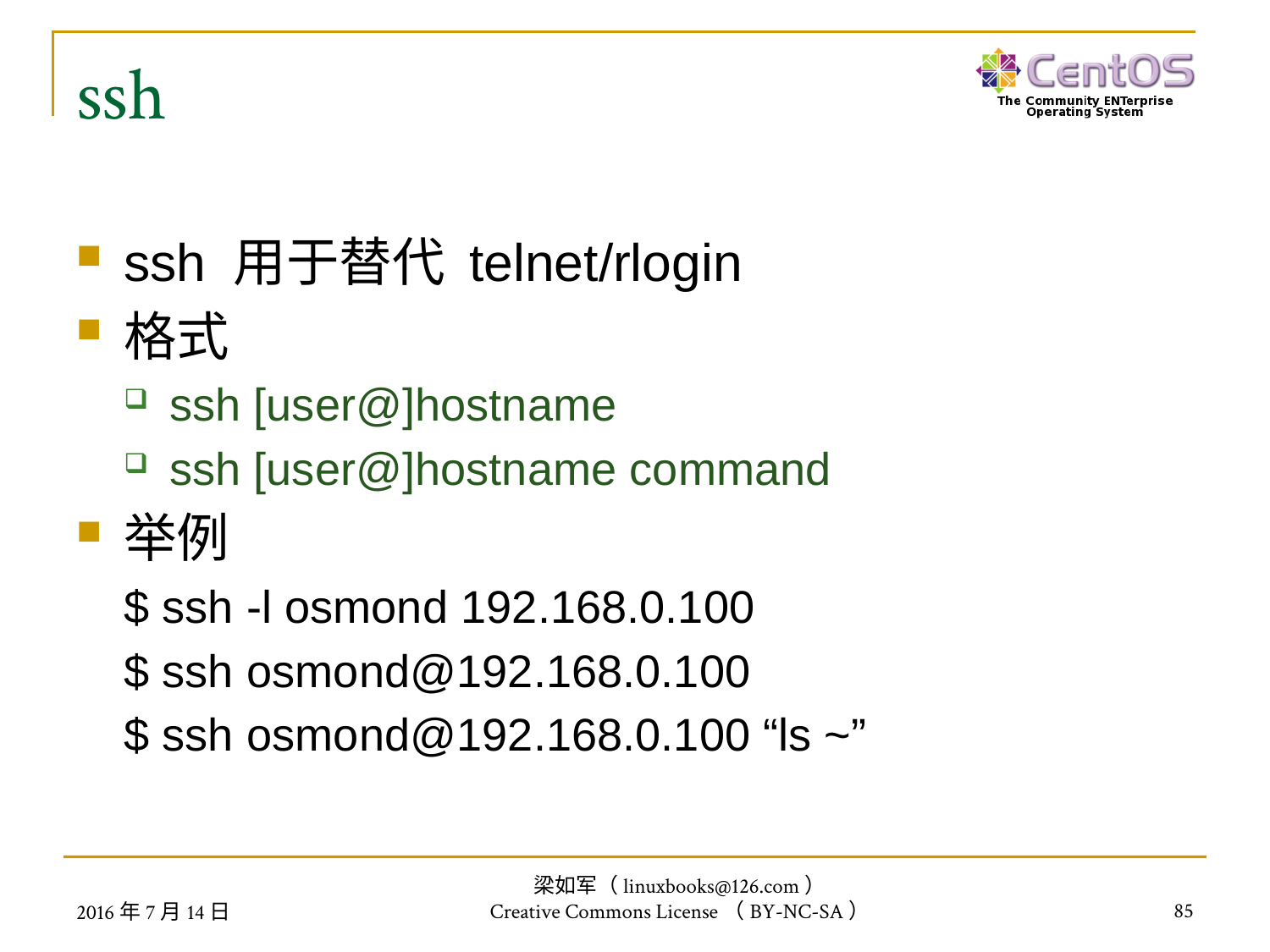

# ssh
ssh 用于替代 telnet/rlogin
格式
ssh [user@]hostname
ssh [user@]hostname command
举例
$ ssh -l osmond 192.168.0.100
$ ssh osmond@192.168.0.100
$ ssh osmond@192.168.0.100 “ls ~”
梁如军（linuxbooks@126.com）
Creative Commons License（BY-NC-SA）
2016年7月14日
85